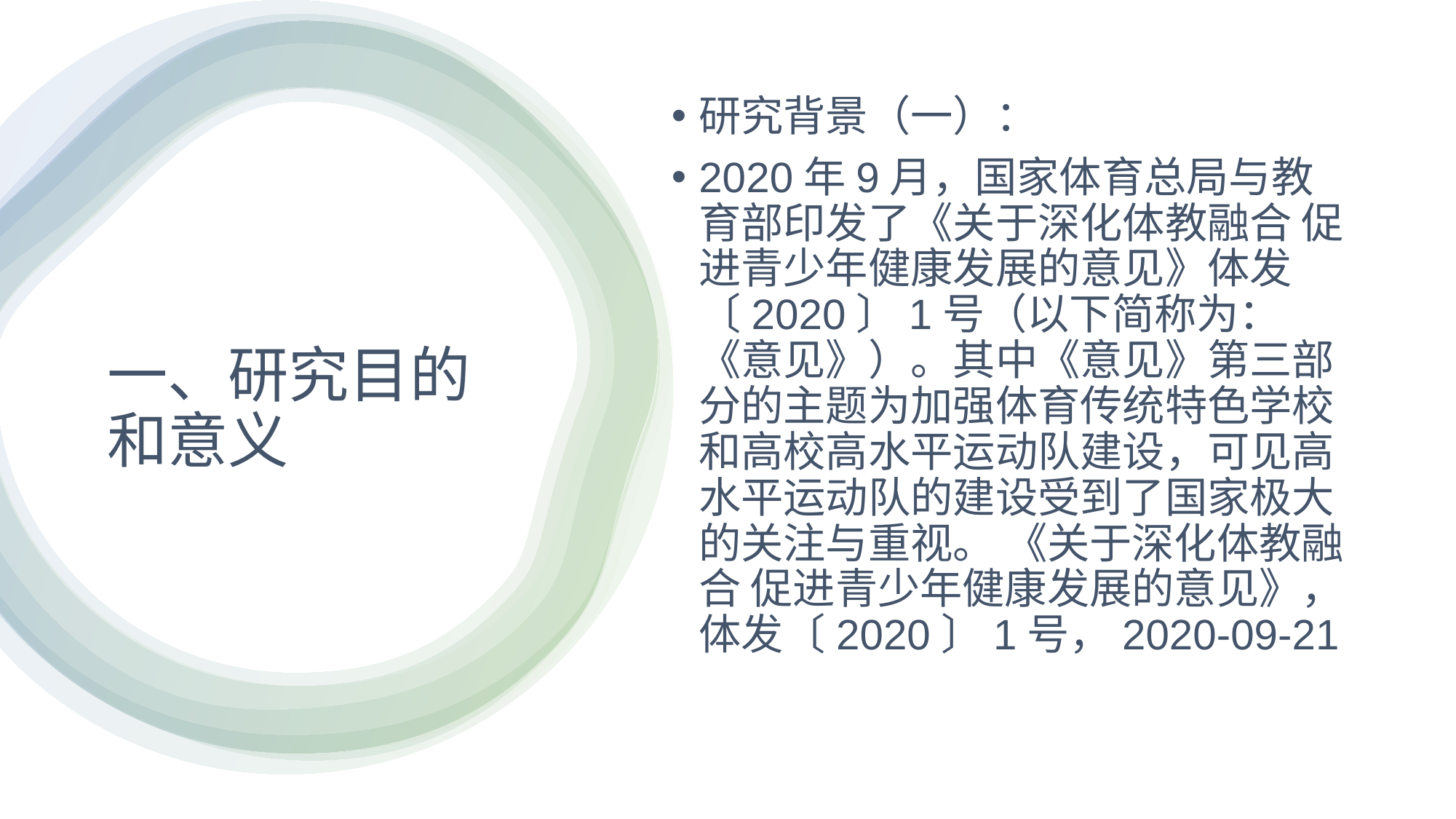

研究背景（一）：
2020年9月，国家体育总局与教育部印发了《关于深化体教融合 促进青少年健康发展的意见》体发〔2020〕1号（以下简称为：《意见》）。其中《意见》第三部分的主题为加强体育传统特色学校和高校高水平运动队建设，可见高水平运动队的建设受到了国家极大的关注与重视。 《关于深化体教融合 促进青少年健康发展的意见》，体发〔2020〕1号，2020-09-21

# 一、研究目的和意义